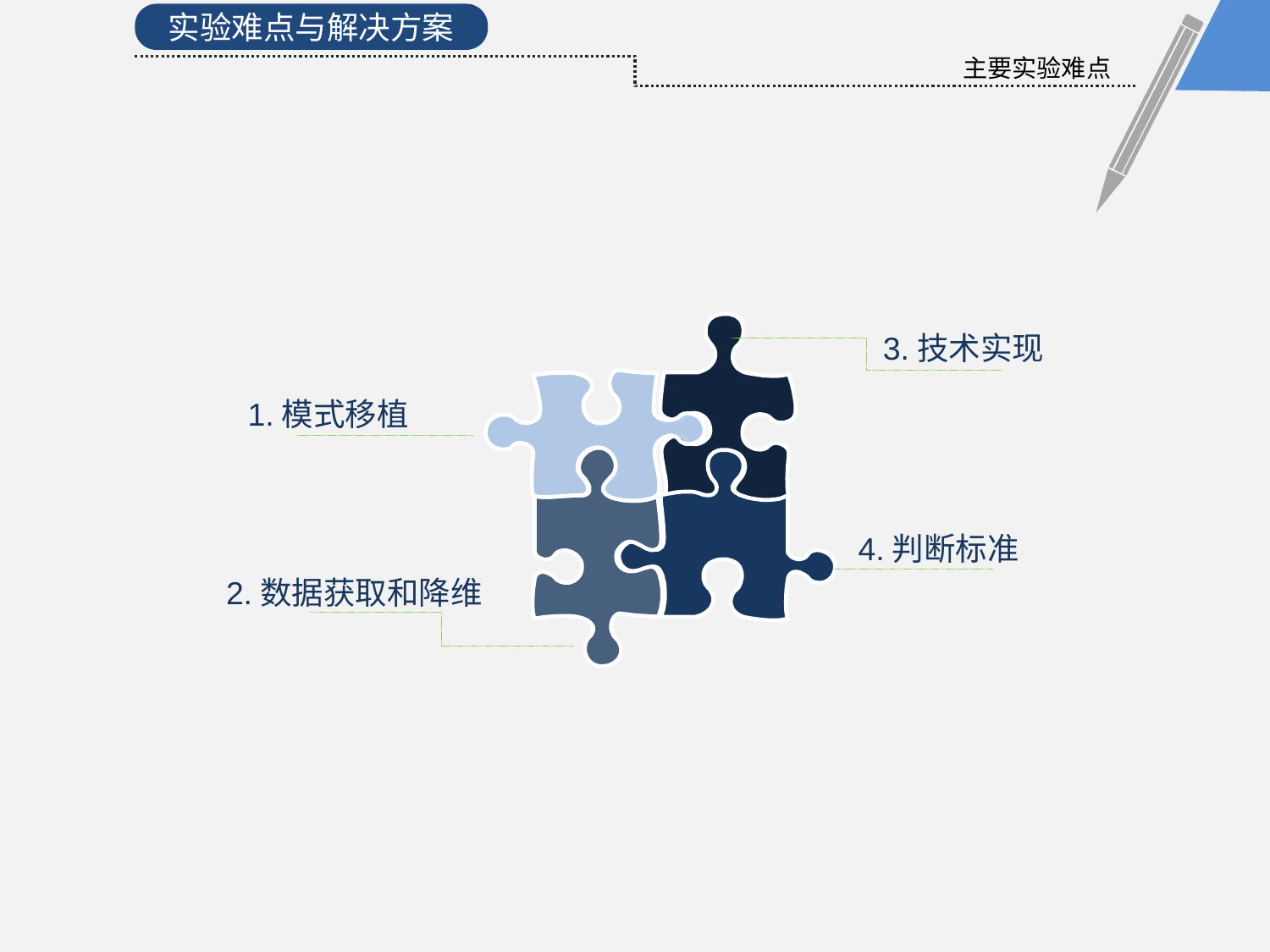

实验难点与解决方案

主要实验难点

3.技术实现

1.模式移植

4.判断标准
2.数据获取和降维